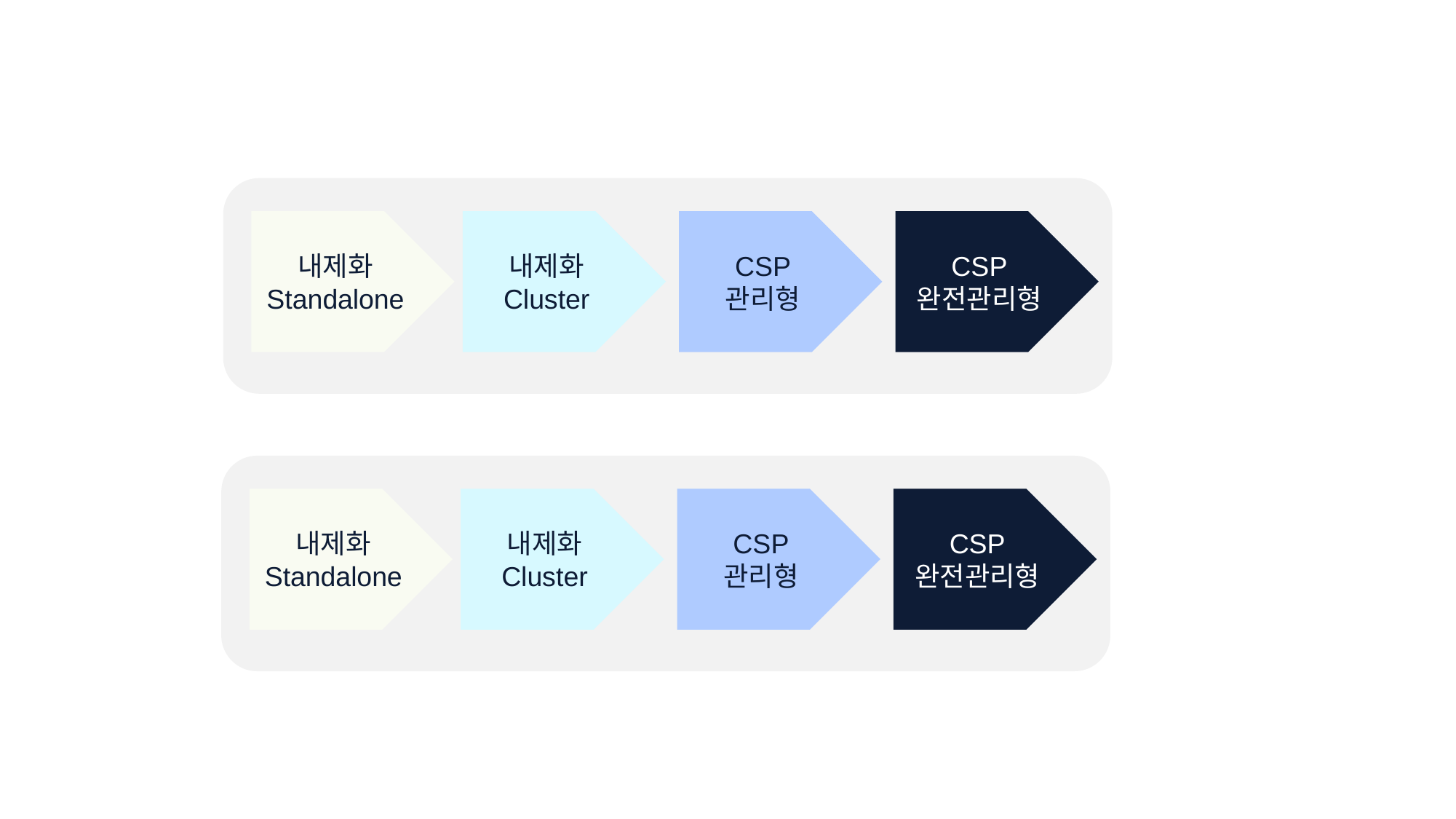

내제화
Standalone
내제화
Cluster
CSP
관리형
CSP
완전관리형

내제화
Standalone
내제화
Cluster
CSP
관리형
CSP
완전관리형